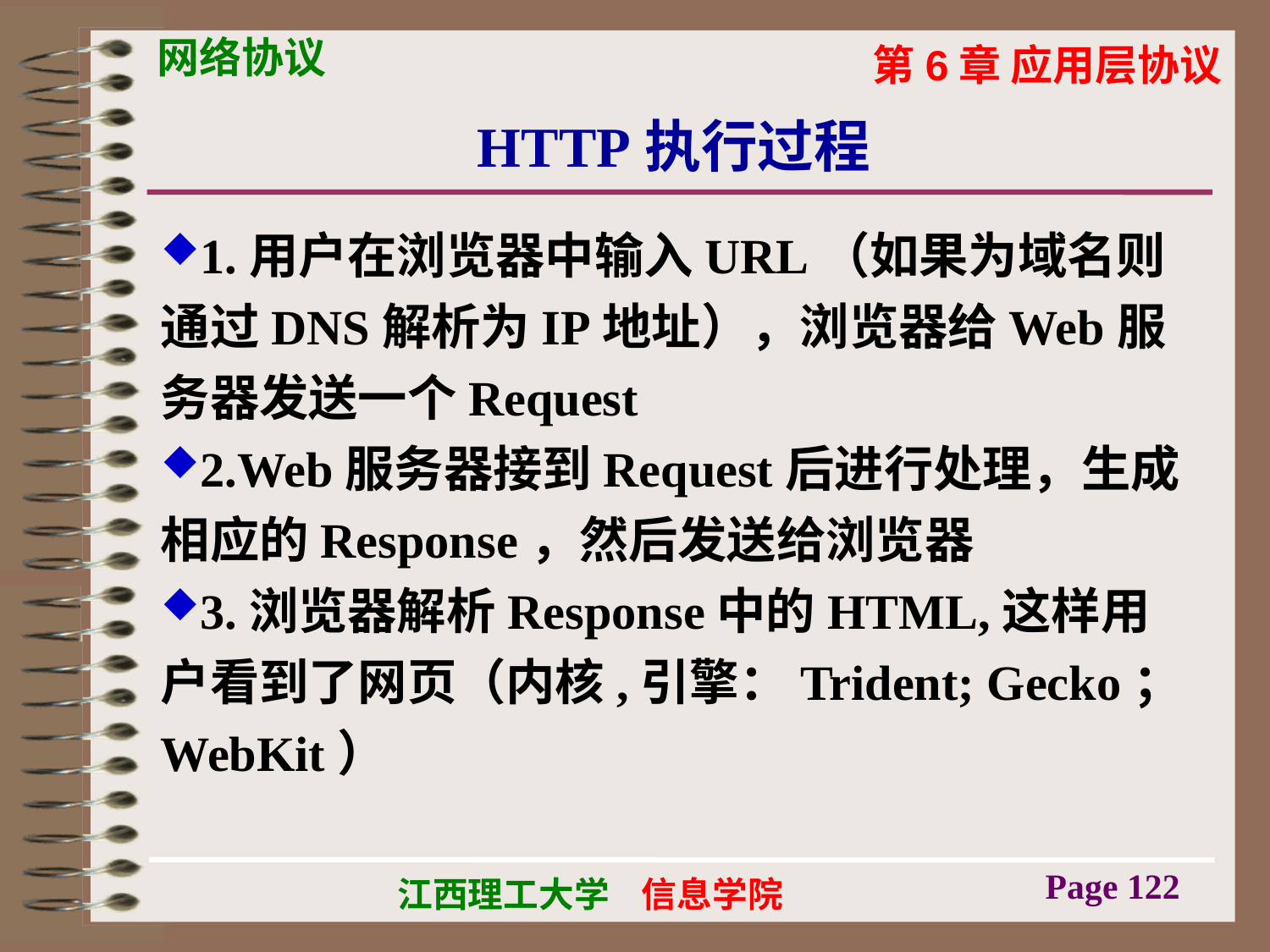

# HTTP执行过程
1.用户在浏览器中输入URL（如果为域名则通过DNS解析为IP地址），浏览器给Web服务器发送一个Request
2.Web服务器接到Request后进行处理，生成相应的Response，然后发送给浏览器
3.浏览器解析Response中的HTML,这样用户看到了网页（内核,引擎：Trident; Gecko；WebKit）
Page 122